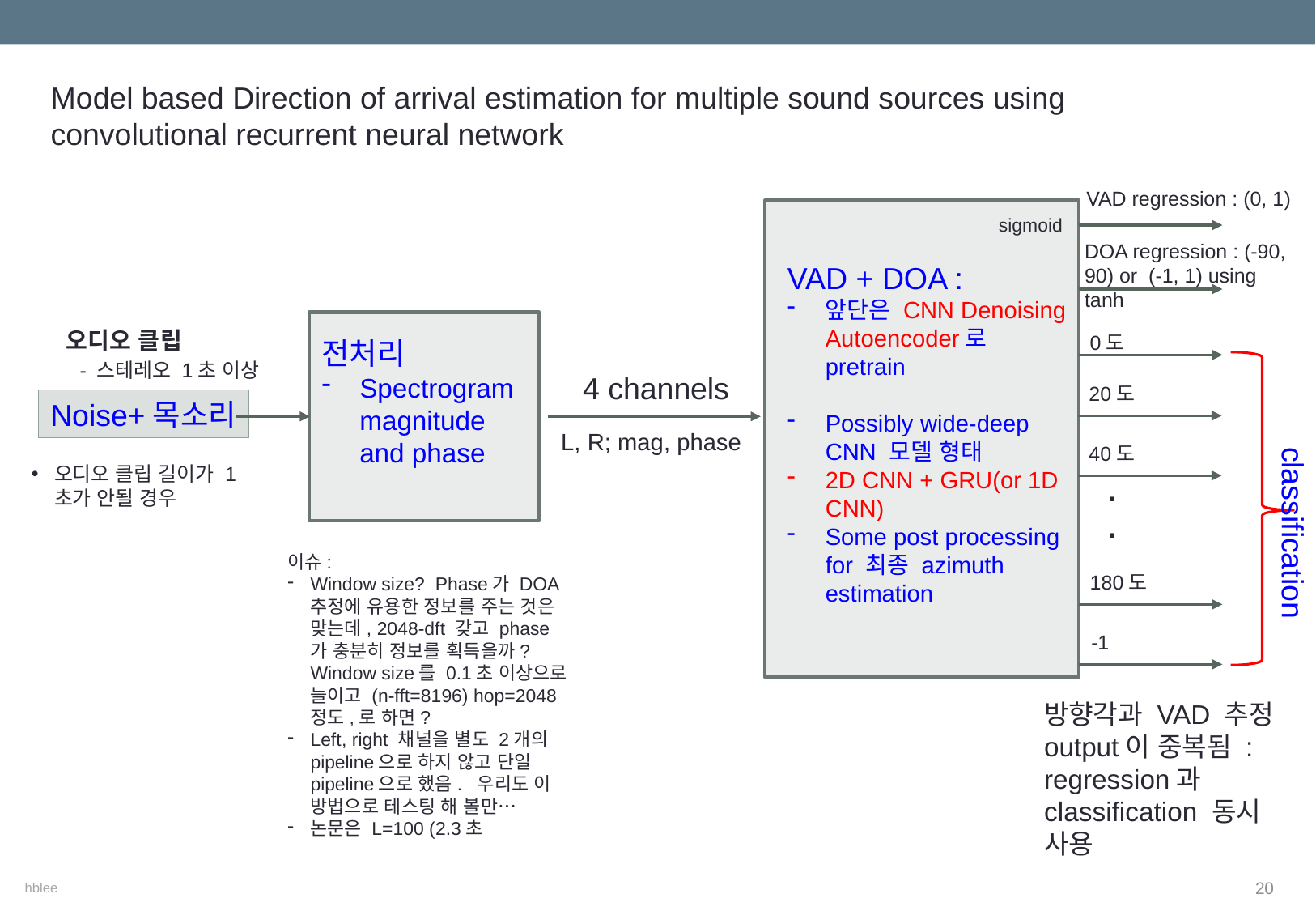

Model based Direction of arrival estimation for multiple sound sources using convolutional recurrent neural network
VAD regression : (0, 1)

sigmoid
DOA regression : (-90, 90) or  (-1, 1) using tanh
VAD + DOA :
앞단은 CNN Denoising Autoencoder로 pretrain

Possibly wide-deep CNN 모델 형태
2D CNN + GRU(or 1D CNN)
Some post processing for 최종 azimuth estimation

오디오 클립
  - 스테레오 1초 이상
0도
전처리
Spectrogram magnitude and phase

4 channels
20도
Noise+목소리
L, R; mag, phase
40도
classification
오디오 클립 길이가 1초가 안될 경우

.
.
이슈:
Window size?  Phase가 DOA 추정에 유용한 정보를 주는 것은 맞는데, 2048-dft 갖고 phase가 충분히 정보를 획득을까?  Window size를 0.1초 이상으로 늘이고 (n-fft=8196) hop=2048 정도,로 하면?
Left, right 채널을 별도 2개의 pipeline으로 하지 않고 단일 pipeline으로 했음.  우리도 이 방법으로 테스팅 해 볼만…
논문은 L=100 (2.3초
180도
-1
방향각과 VAD 추정 output이 중복됨 : regression과 classification 동시 사용